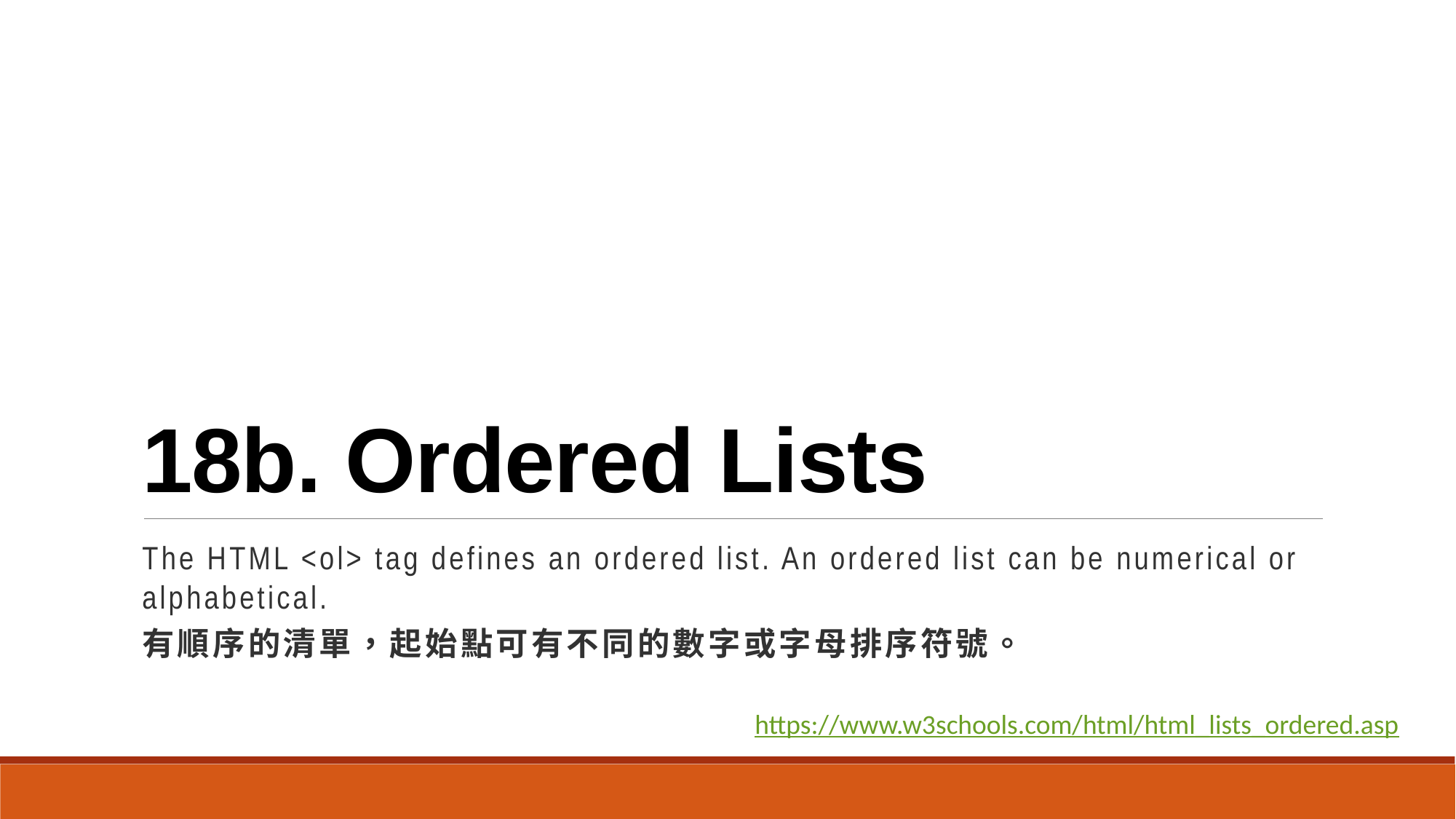

# 18b. Ordered Lists
The HTML <ol> tag defines an ordered list. An ordered list can be numerical or alphabetical.
有順序的清單，起始點可有不同的數字或字母排序符號。

https://www.w3schools.com/html/html_lists_ordered.asp